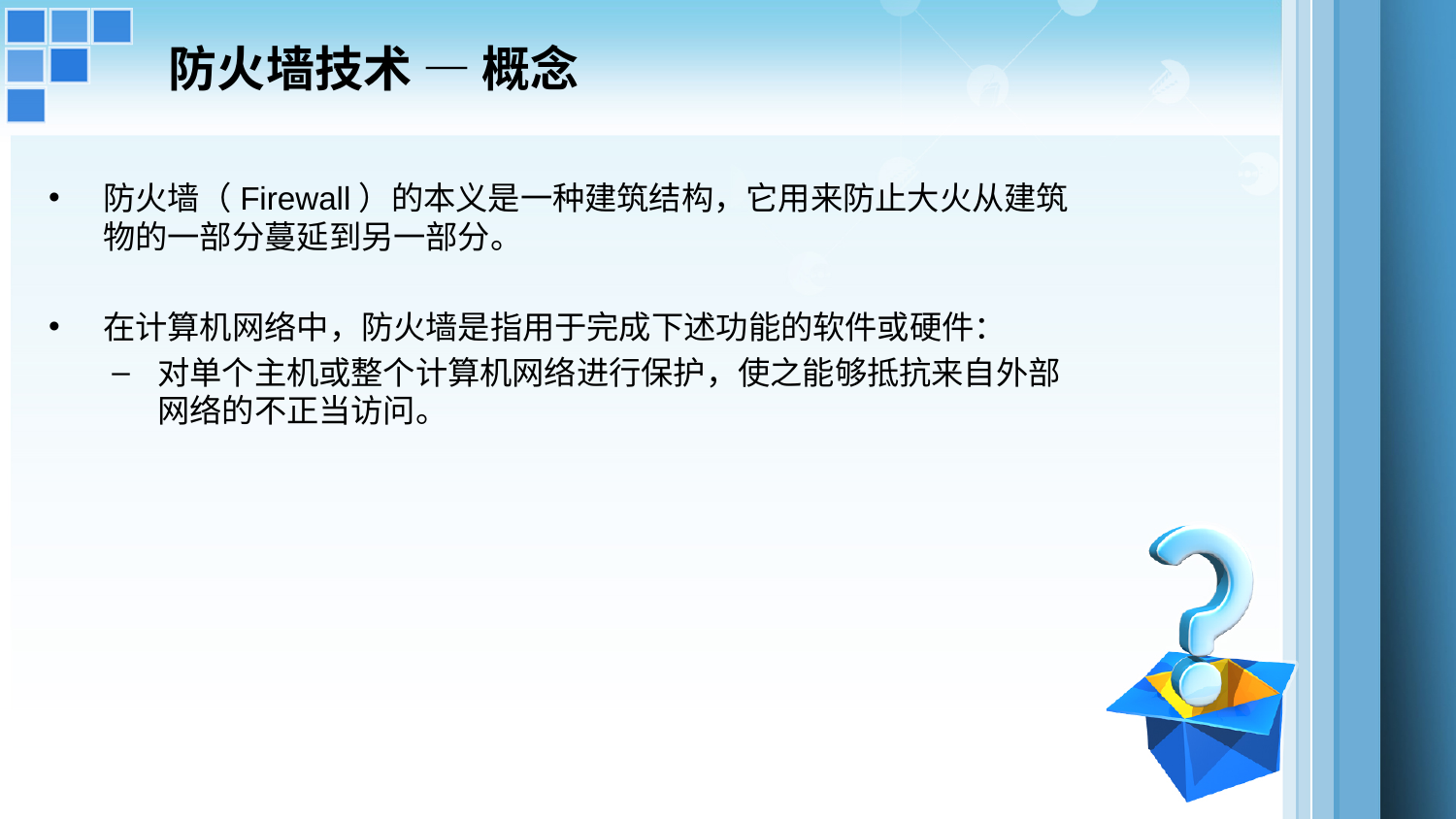

防火墙技术 — 概念
防火墙（Firewall）的本义是一种建筑结构，它用来防止大火从建筑物的一部分蔓延到另一部分。

在计算机网络中，防火墙是指用于完成下述功能的软件或硬件：
对单个主机或整个计算机网络进行保护，使之能够抵抗来自外部网络的不正当访问。